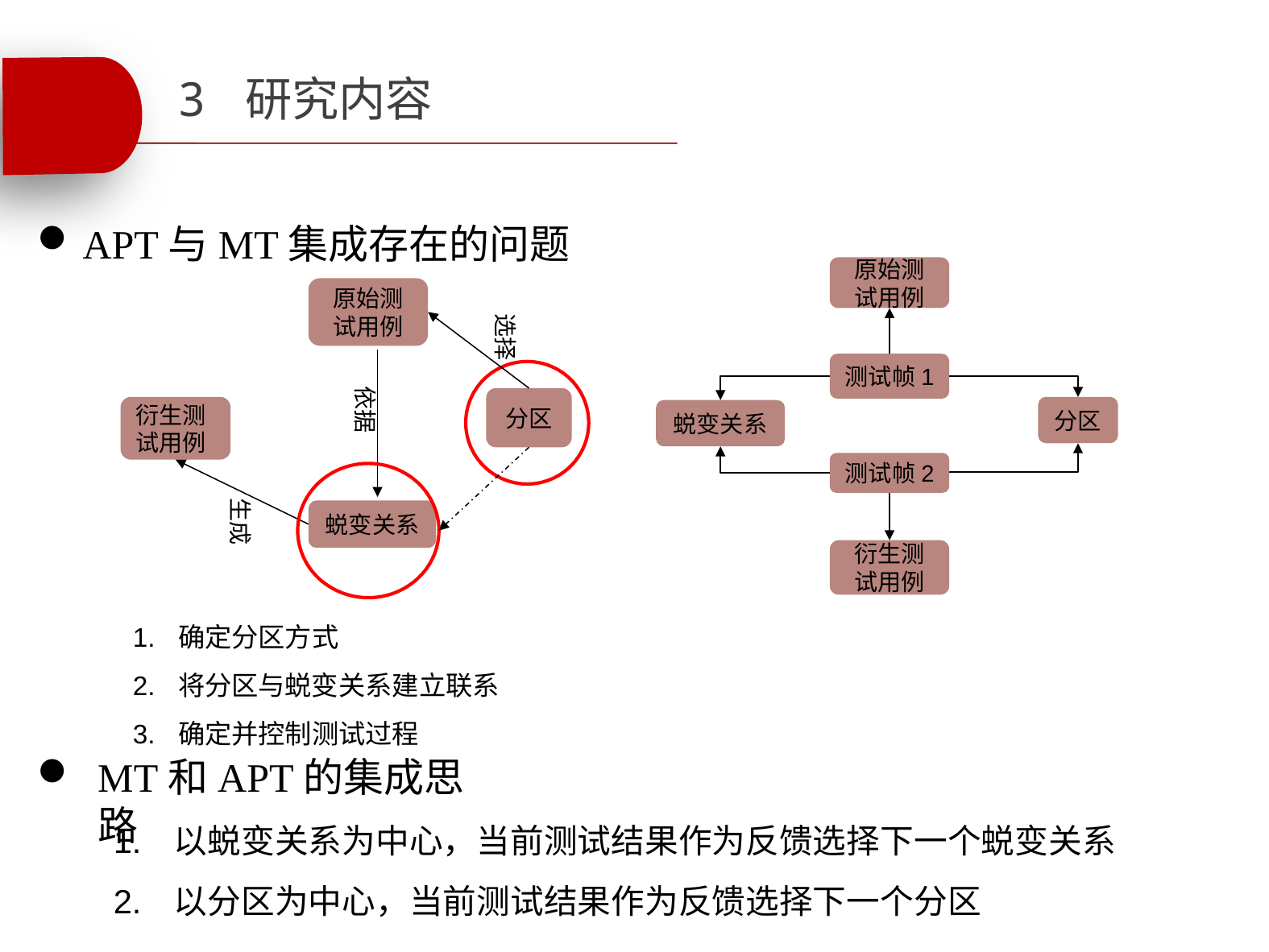

# 3 研究内容
APT与MT集成存在的问题
原始测试用例
原始测试用例
选择
测试帧1

依据
分区
衍生测试用例
分区
蜕变关系
测试帧2

生成
蜕变关系
衍生测试用例
确定分区方式
将分区与蜕变关系建立联系
确定并控制测试过程
MT和APT的集成思路
以蜕变关系为中心，当前测试结果作为反馈选择下一个蜕变关系
以分区为中心，当前测试结果作为反馈选择下一个分区